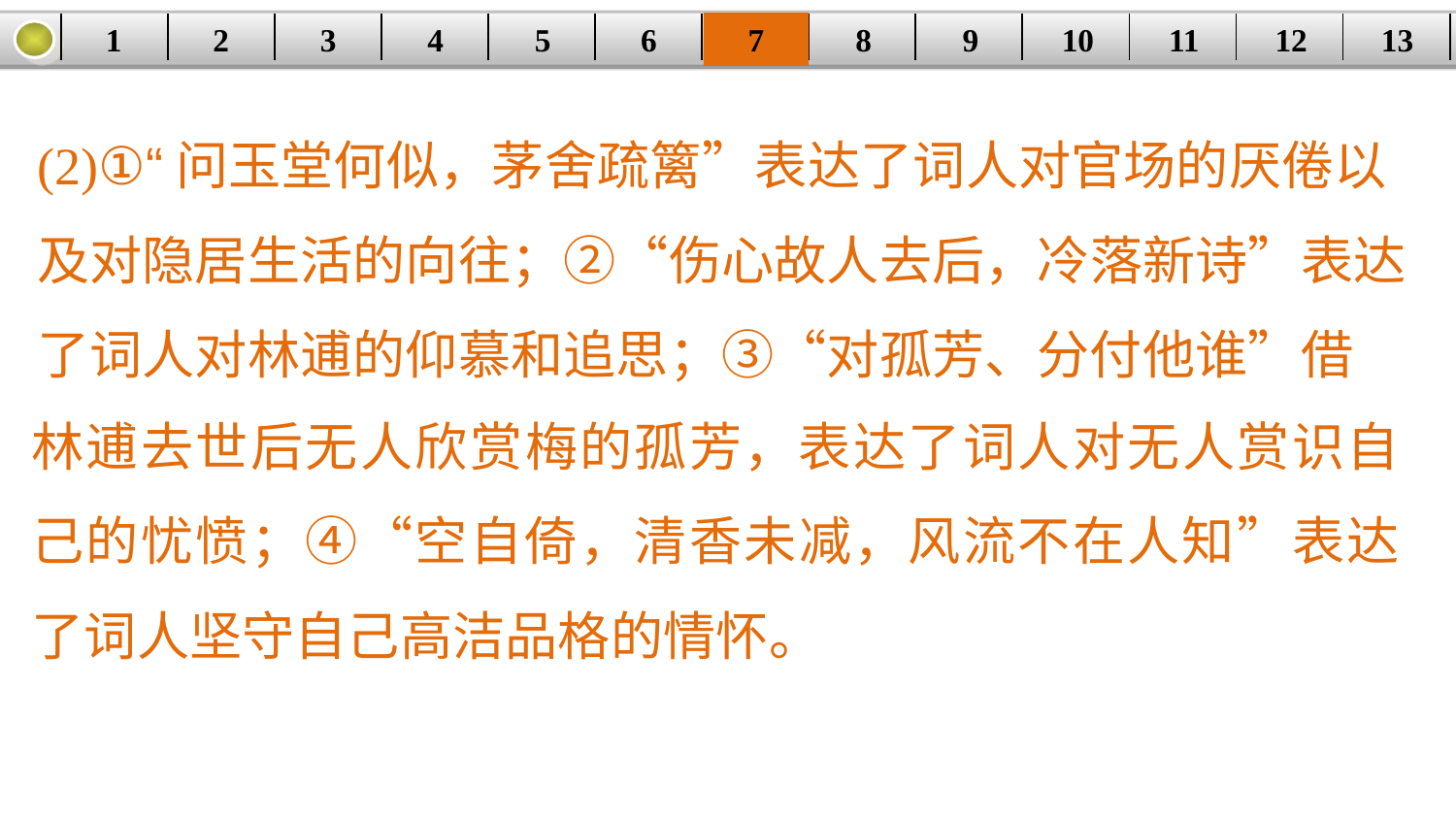

1
2
3
4
5
6
7
8
9
10
11
12
13
|  |  |  |  |  |  |  |  |  |  |  |  |  |
| --- | --- | --- | --- | --- | --- | --- | --- | --- | --- | --- | --- | --- |

(2)①“问玉堂何似，茅舍疏篱”表达了词人对官场的厌倦以及对隐居生活的向往；②“伤心故人去后，冷落新诗”表达了词人对林逋的仰慕和追思；③“对孤芳、分付他谁”借
林逋去世后无人欣赏梅的孤芳，表达了词人对无人赏识自己的忧愤；④“空自倚，清香未减，风流不在人知”表达了词人坚守自己高洁品格的情怀。